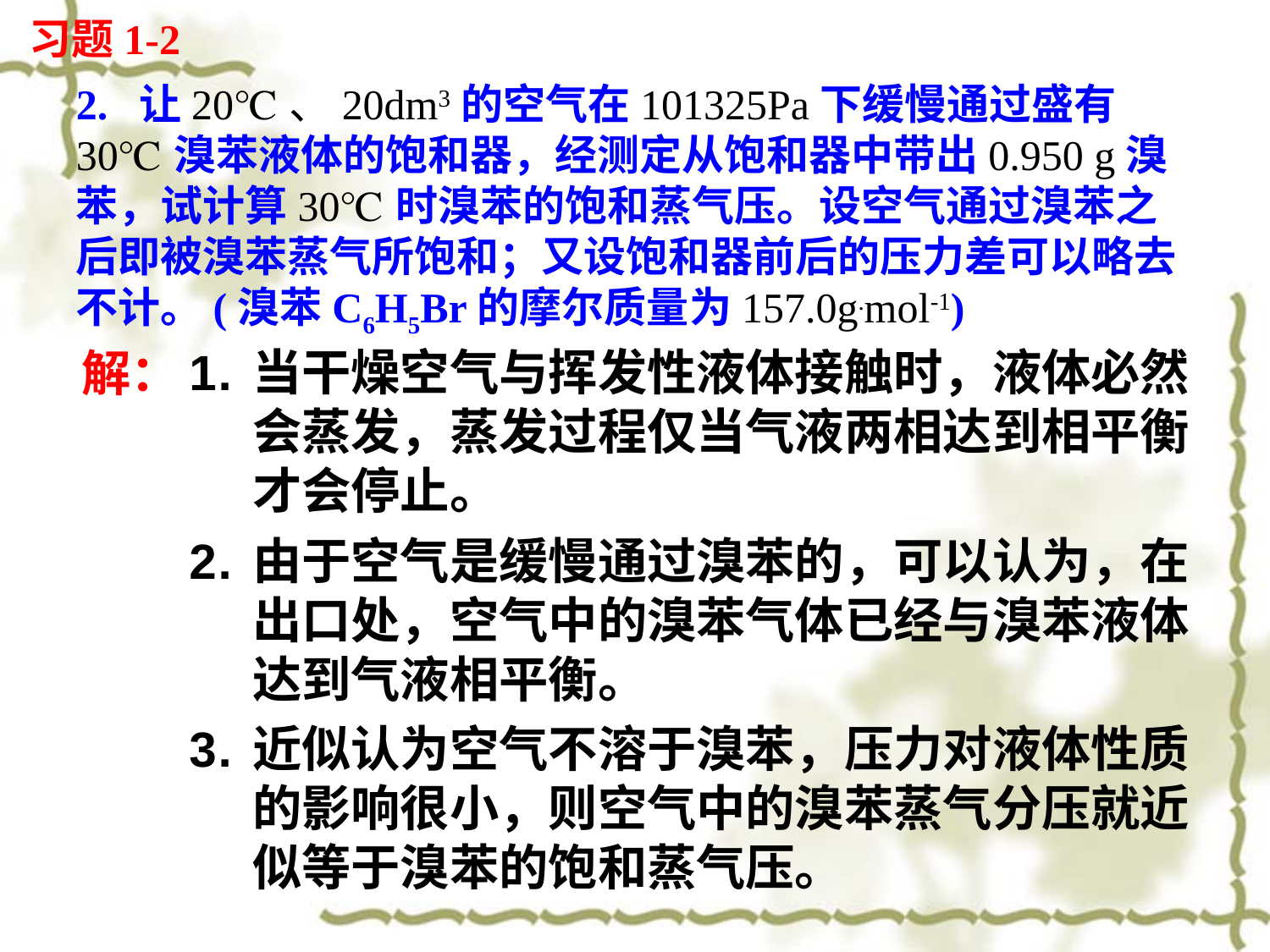

习题1-2
2.  让20℃、20dm3的空气在101325Pa下缓慢通过盛有30℃溴苯液体的饱和器，经测定从饱和器中带出0.950 g溴苯，试计算30℃时溴苯的饱和蒸气压。设空气通过溴苯之后即被溴苯蒸气所饱和；又设饱和器前后的压力差可以略去不计。(溴苯C6H5Br的摩尔质量为157.0g.mol-1)
当干燥空气与挥发性液体接触时，液体必然会蒸发，蒸发过程仅当气液两相达到相平衡才会停止。
由于空气是缓慢通过溴苯的，可以认为，在出口处，空气中的溴苯气体已经与溴苯液体达到气液相平衡。
近似认为空气不溶于溴苯，压力对液体性质的影响很小，则空气中的溴苯蒸气分压就近似等于溴苯的饱和蒸气压。
解：